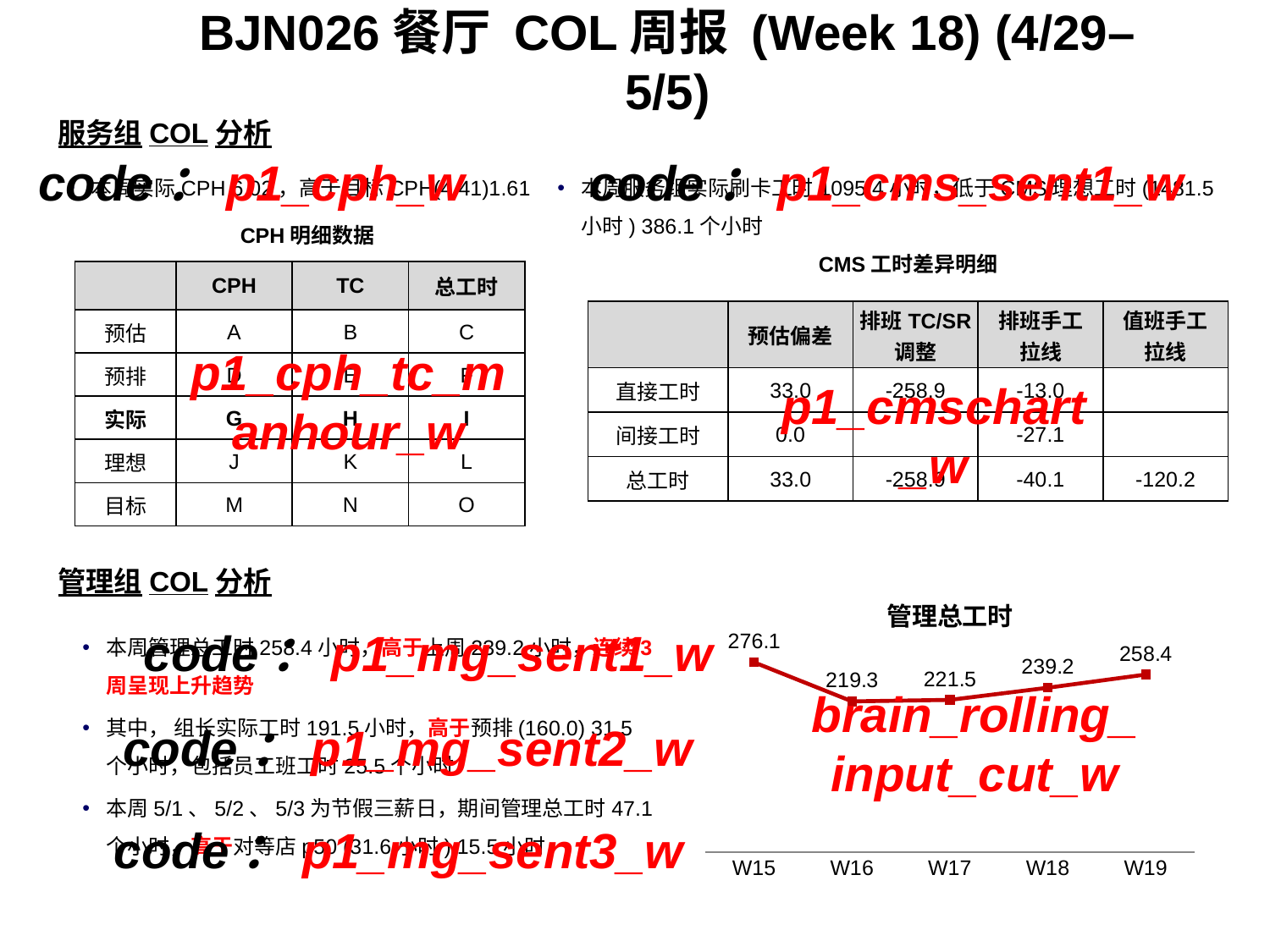

BJN026餐厅 COL周报 (Week 18) (4/29– 5/5)
服务组COL分析
code：p1_cph_w
code：p1_cms_sent1_w
本周实际CPH 6.02，高于目标CPH(4.41)1.61
本周服务组实际刷卡工时1095.4小时，低于CMS理想工时(1481.5小时) 386.1个小时
CPH明细数据
CMS工时差异明细
|  | CPH | TC | 总工时 |
| --- | --- | --- | --- |
| 预估 | A | B | C |
| 预排 | D | E | F |
| 实际 | G | H | I |
| 理想 | J | K | L |
| 目标 | M | N | O |
|  | 预估偏差 | 排班TC/SR 调整 | 排班手工 拉线 | 值班手工 拉线 |
| --- | --- | --- | --- | --- |
| 直接工时 | 33.0 | -258.9 | -13.0 |  |
| 间接工时 | 0.0 |  | -27.1 |  |
| 总工时 | 33.0 | -258.9 | -40.1 | -120.2 |
p1_cph_tc_manhour_w
p1_cmschart_w
管理组COL分析

### Chart:

| Category | 管理总工时 |
|---|---|
| W15 | 276.1 |
| W16 | 219.3 |
| W17 | 221.5 |
| W18 | 239.2 |
| W19 | 258.4 |
本周管理总工时258.4小时，高于上周239.2小时，连续3周呈现上升趋势
其中， 组长实际工时191.5小时，高于预排(160.0) 31.5个小时，包括员工班工时25.5个小时
本周5/1、5/2、5/3为节假三薪日，期间管理总工时47.1个小时，高于对等店p50 (31.6小时) 15.5小时
code：p1_mg_sent1_w
brain_rolling_input_cut_w
code：p1_mg_sent2_w
code：p1_mg_sent3_w